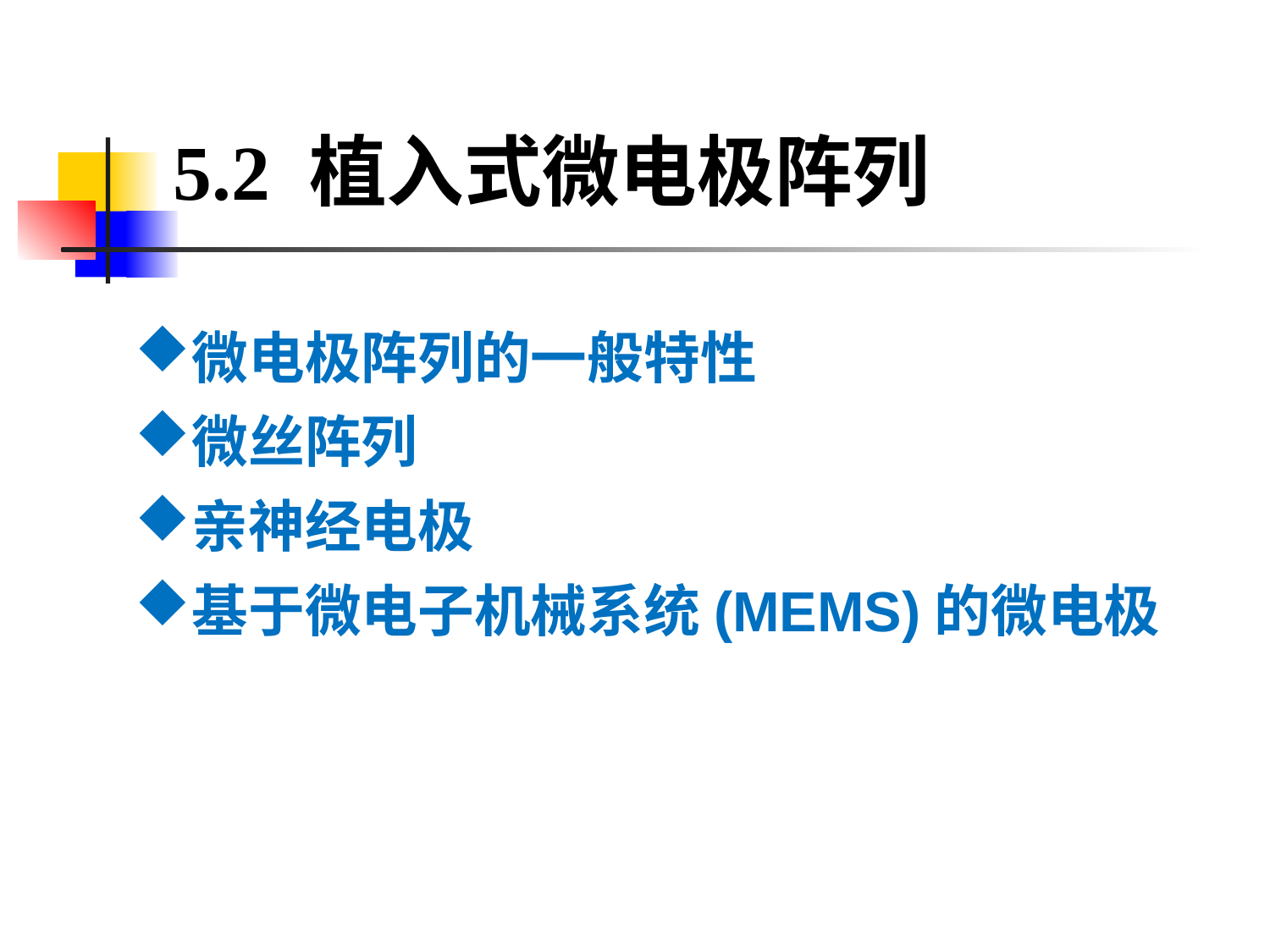

5.2 植入式微电极阵列
微电极阵列的一般特性
微丝阵列
亲神经电极
基于微电子机械系统(MEMS)的微电极